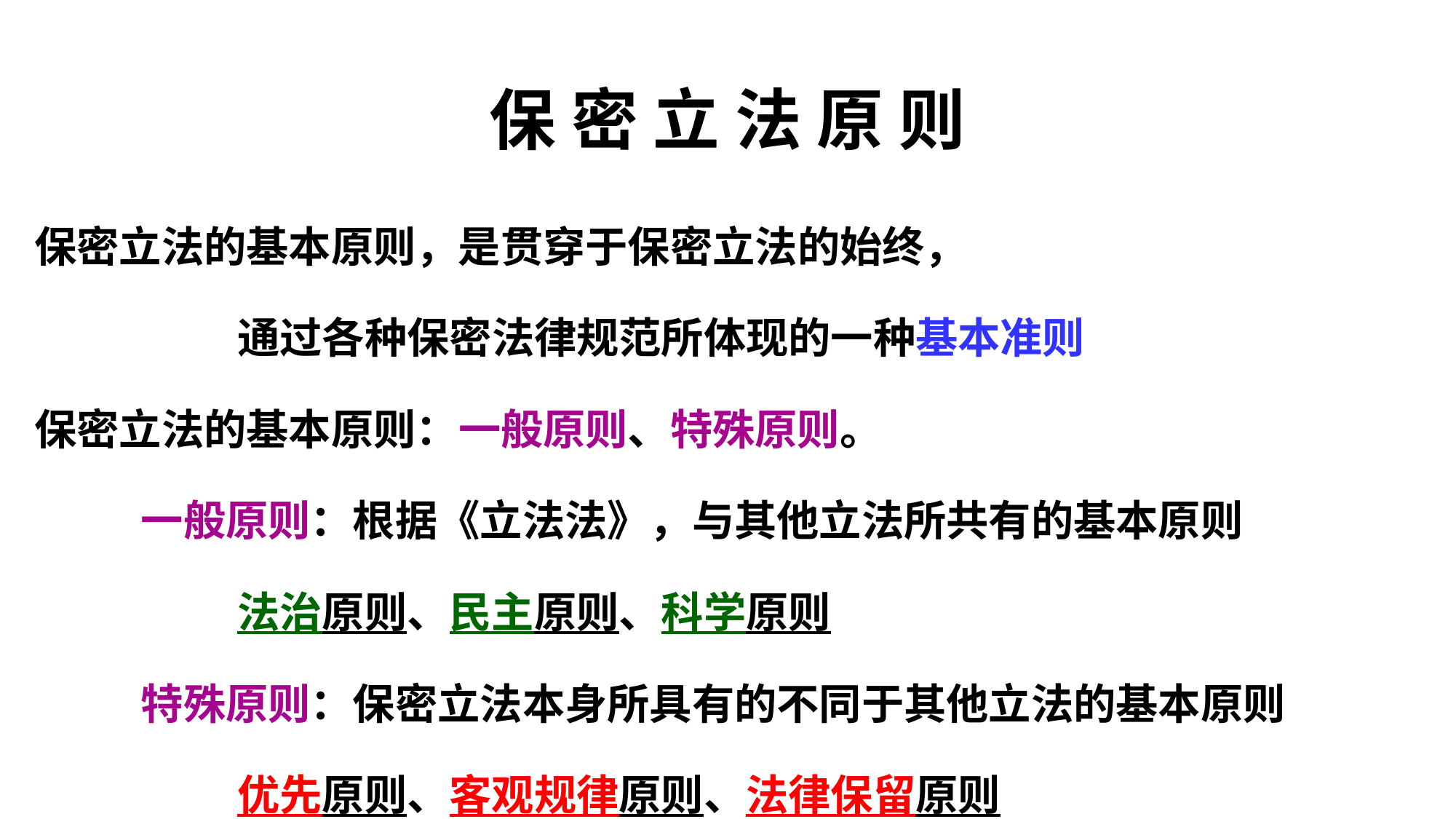

# 保 密 立 法 原 则
保密立法的基本原则，是贯穿于保密立法的始终，
                    通过各种保密法律规范所体现的一种基本准则
保密立法的基本原则：一般原则、特殊原则。
          一般原则：根据《立法法》，与其他立法所共有的基本原则
                    法治原则、民主原则、科学原则
          特殊原则：保密立法本身所具有的不同于其他立法的基本原则
                    优先原则、客观规律原则、法律保留原则